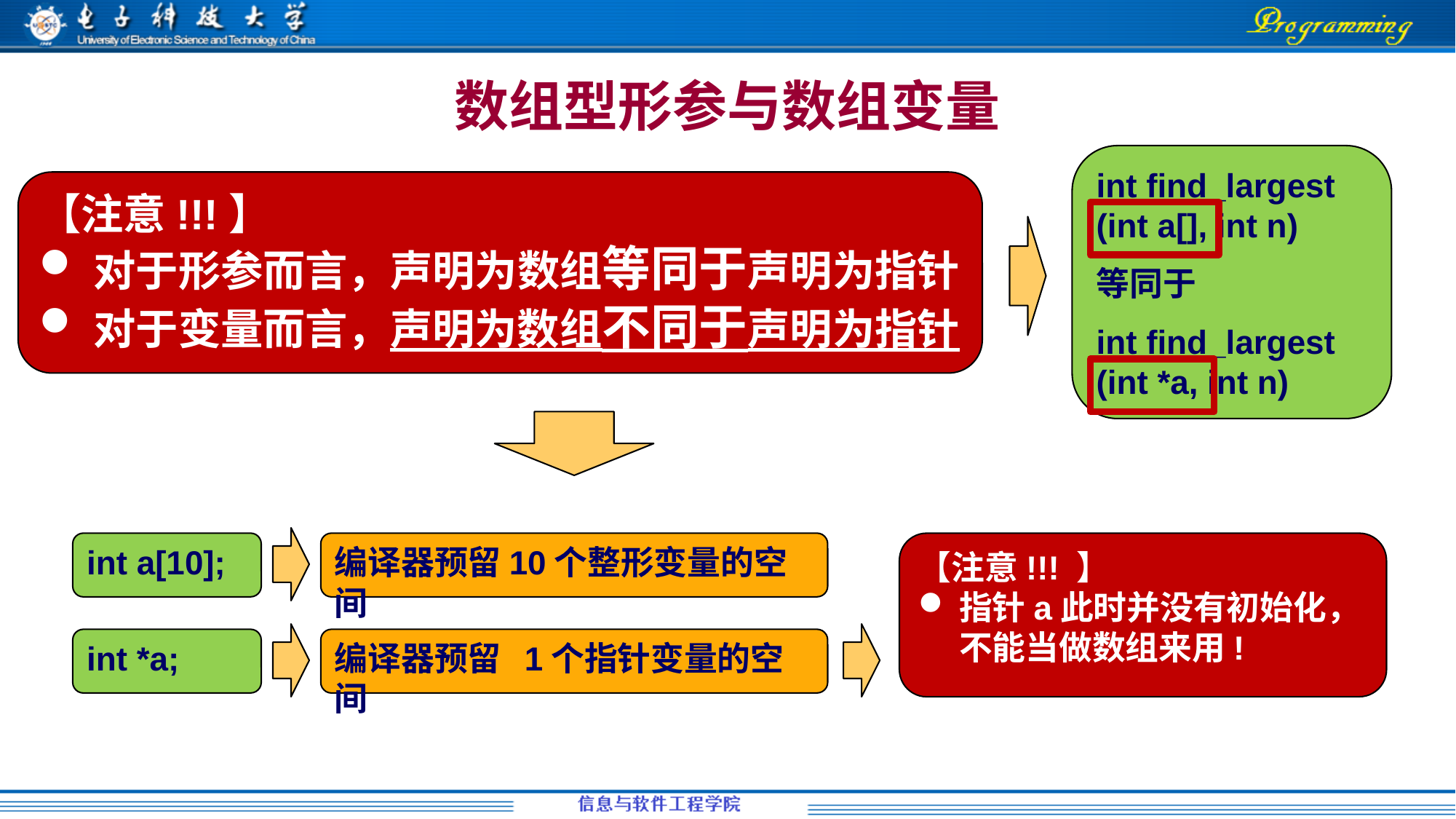

# 数组型形参与数组变量
int find_largest
(int a[], int n)
等同于
int find_largest
(int *a, int n)

【注意!!!】
对于形参而言，声明为数组等同于声明为指针
对于变量而言，声明为数组不同于声明为指针

int a[10];
编译器预留10个整形变量的空间
【注意!!! 】
指针a此时并没有初始化，不能当做数组来用!

int *a;
编译器预留  1个指针变量的空间